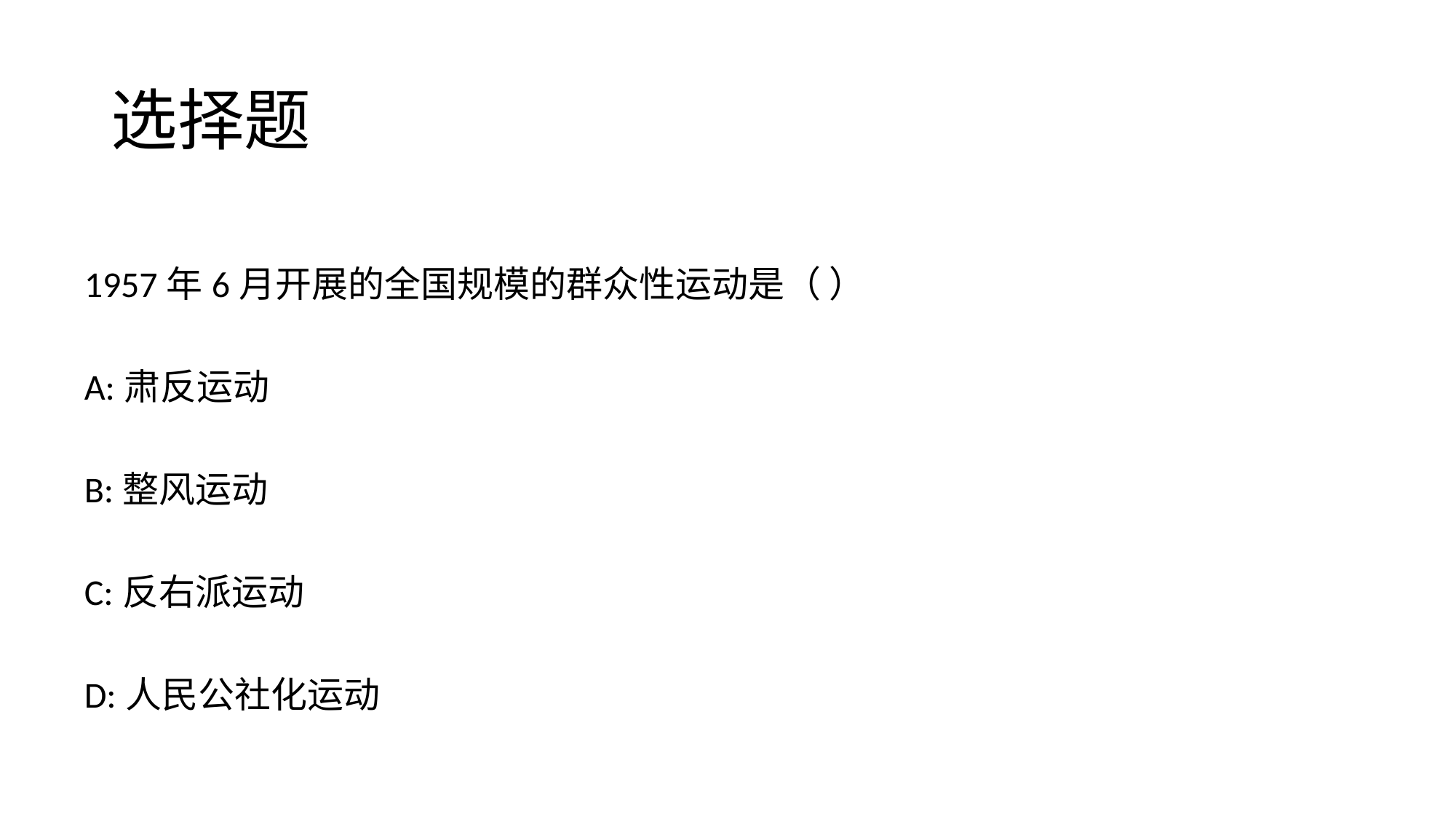

# 选择题
1957年6月开展的全国规模的群众性运动是（ ）
A:肃反运动
B:整风运动
C:反右派运动
D:人民公社化运动